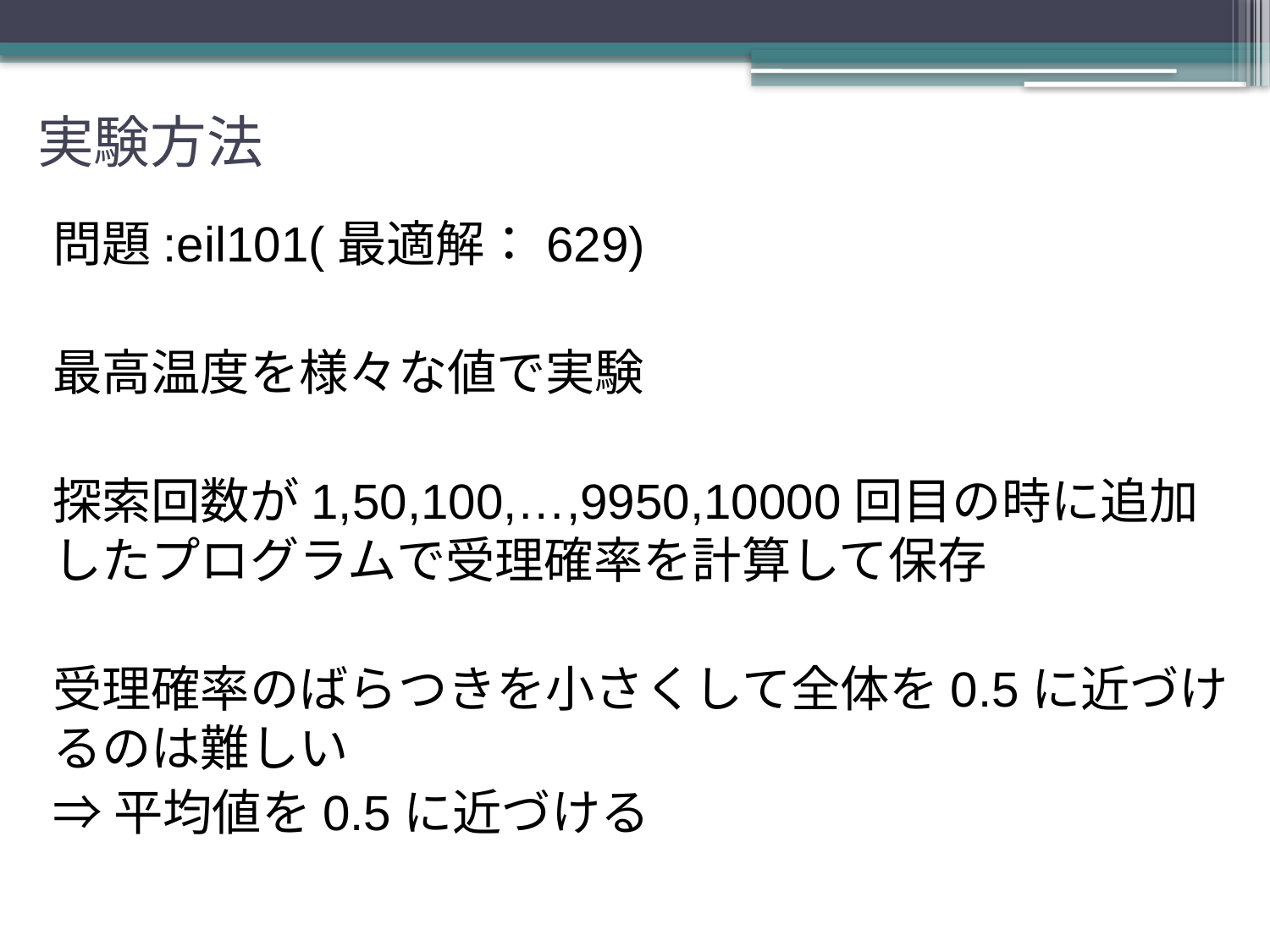

# 実験方法
問題:eil101(最適解：629)

最高温度を様々な値で実験

探索回数が1,50,100,…,9950,10000回目の時に追加したプログラムで受理確率を計算して保存

受理確率のばらつきを小さくして全体を0.5に近づけるのは難しい
⇒平均値を0.5に近づける